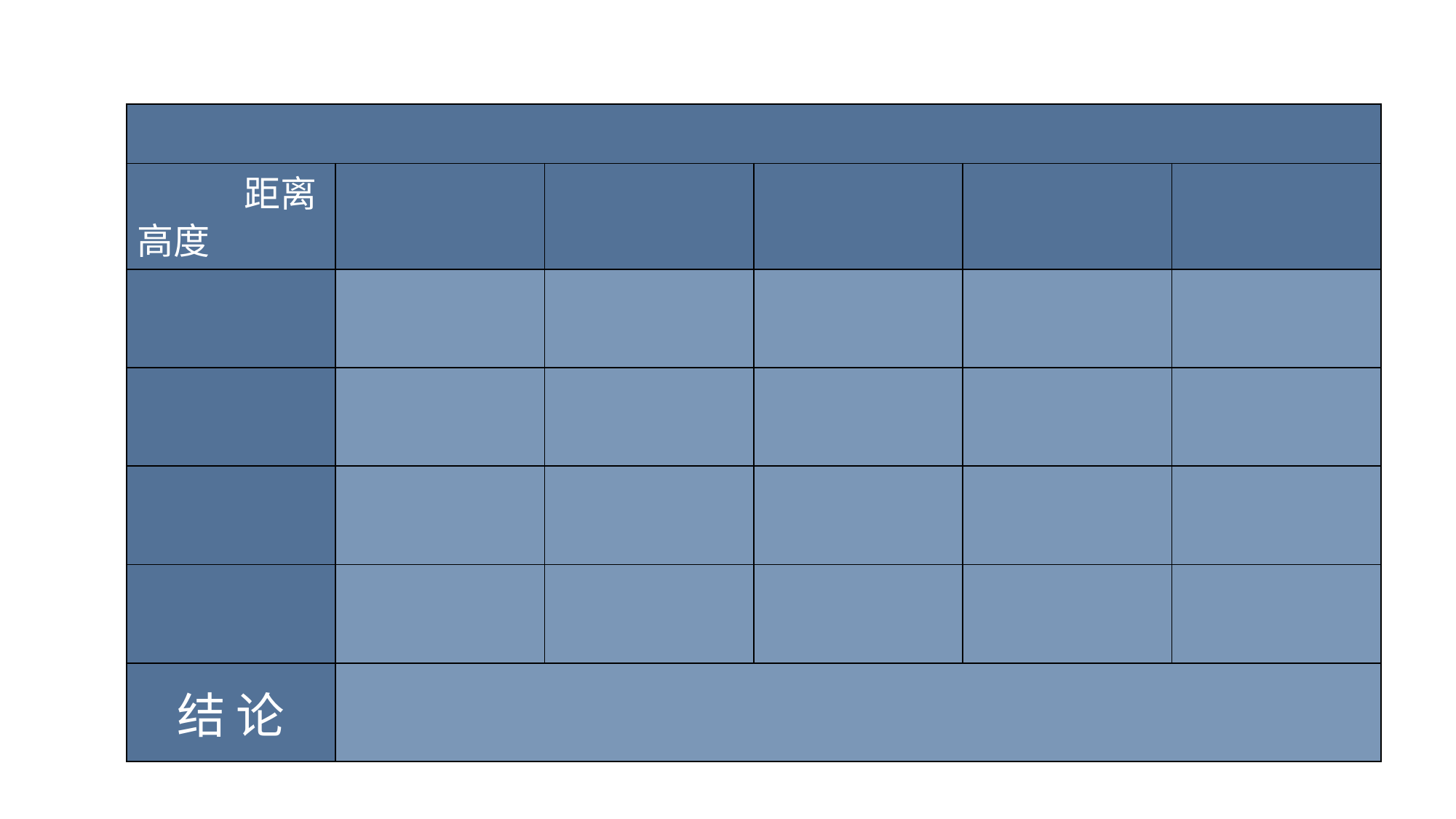

|  |  |  |  |  |  |
| --- | --- | --- | --- | --- | --- |
| 距离 高度 |  |  |  |  |  |
|  |  |  |  |  |  |
|  |  |  |  |  |  |
|  |  |  |  |  |  |
|  |  |  |  |  |  |
| 结 论 |  |  |  |  |  |